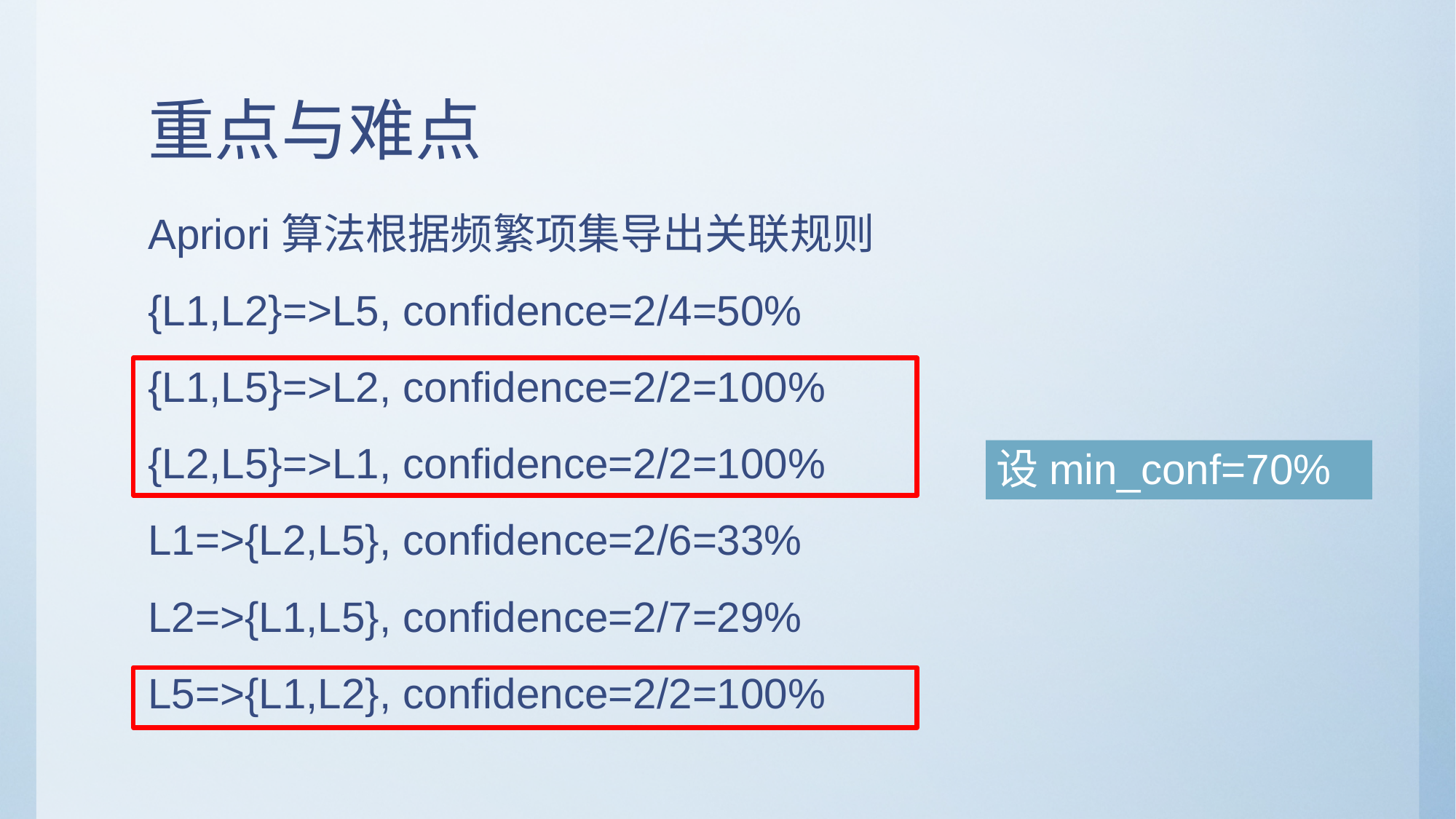

# 重点与难点
Apriori算法根据频繁项集导出关联规则
{L1,L2}=>L5, confidence=2/4=50%
{L1,L5}=>L2, confidence=2/2=100%
{L2,L5}=>L1, confidence=2/2=100%
L1=>{L2,L5}, confidence=2/6=33%
L2=>{L1,L5}, confidence=2/7=29%
L5=>{L1,L2}, confidence=2/2=100%

设min_conf=70%